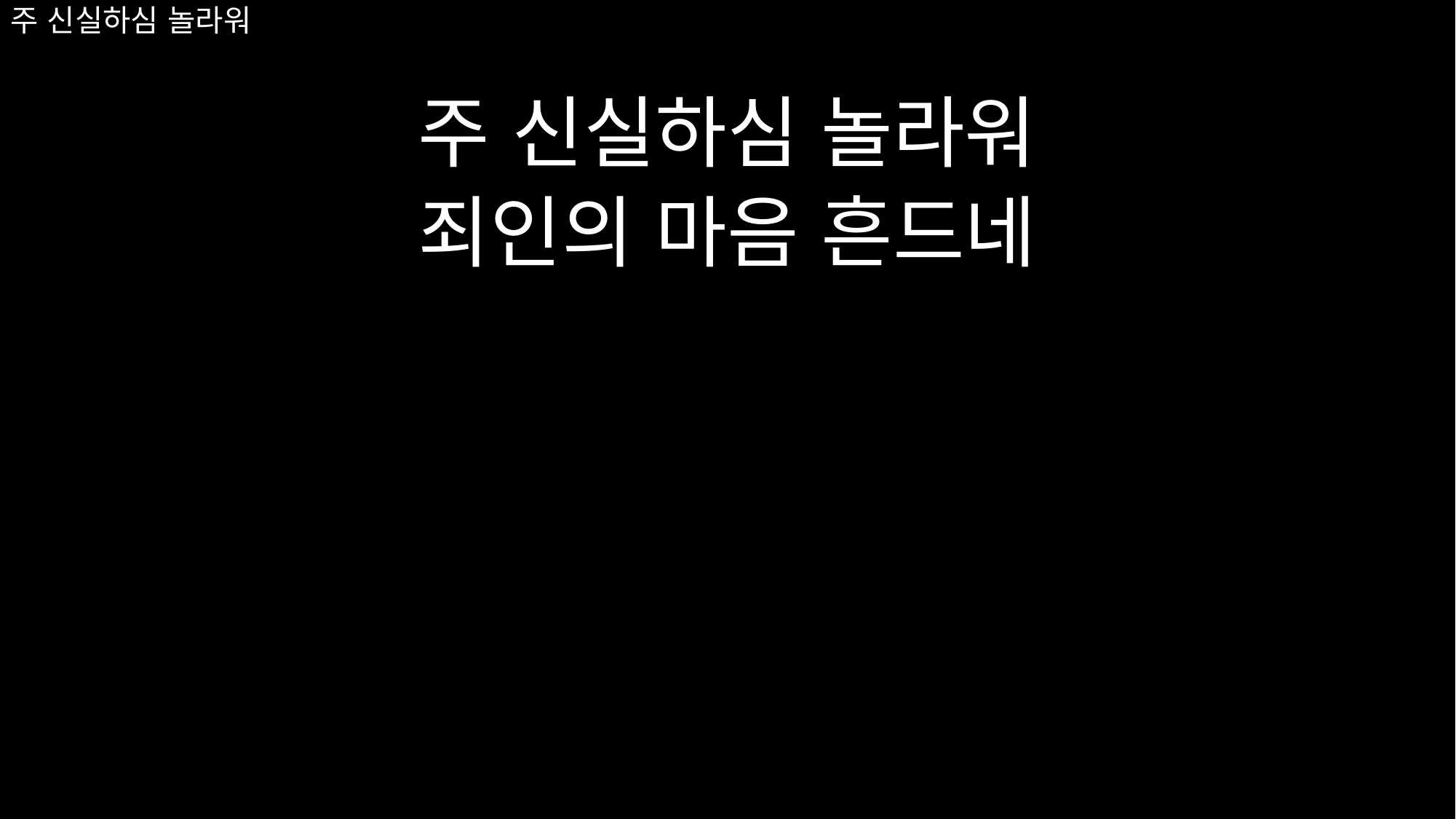

# 주 신실하심 놀라워
주 신실하심 놀라워
죄인의 마음 흔드네